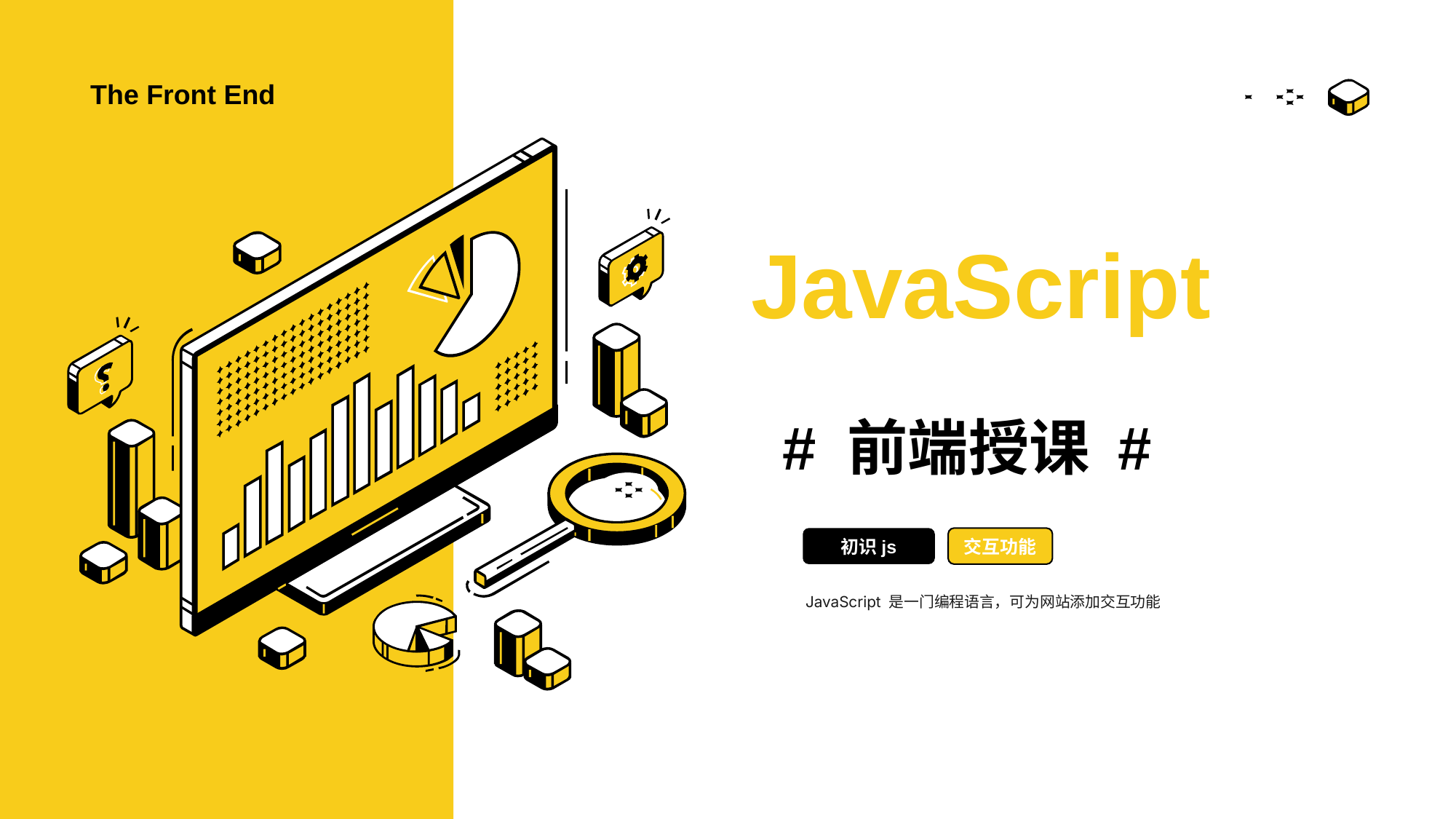

The Front End

JavaScript
# # 前端授课 #
初识js
交互功能
JavaScript 是一门编程语言，可为网站添加交互功能